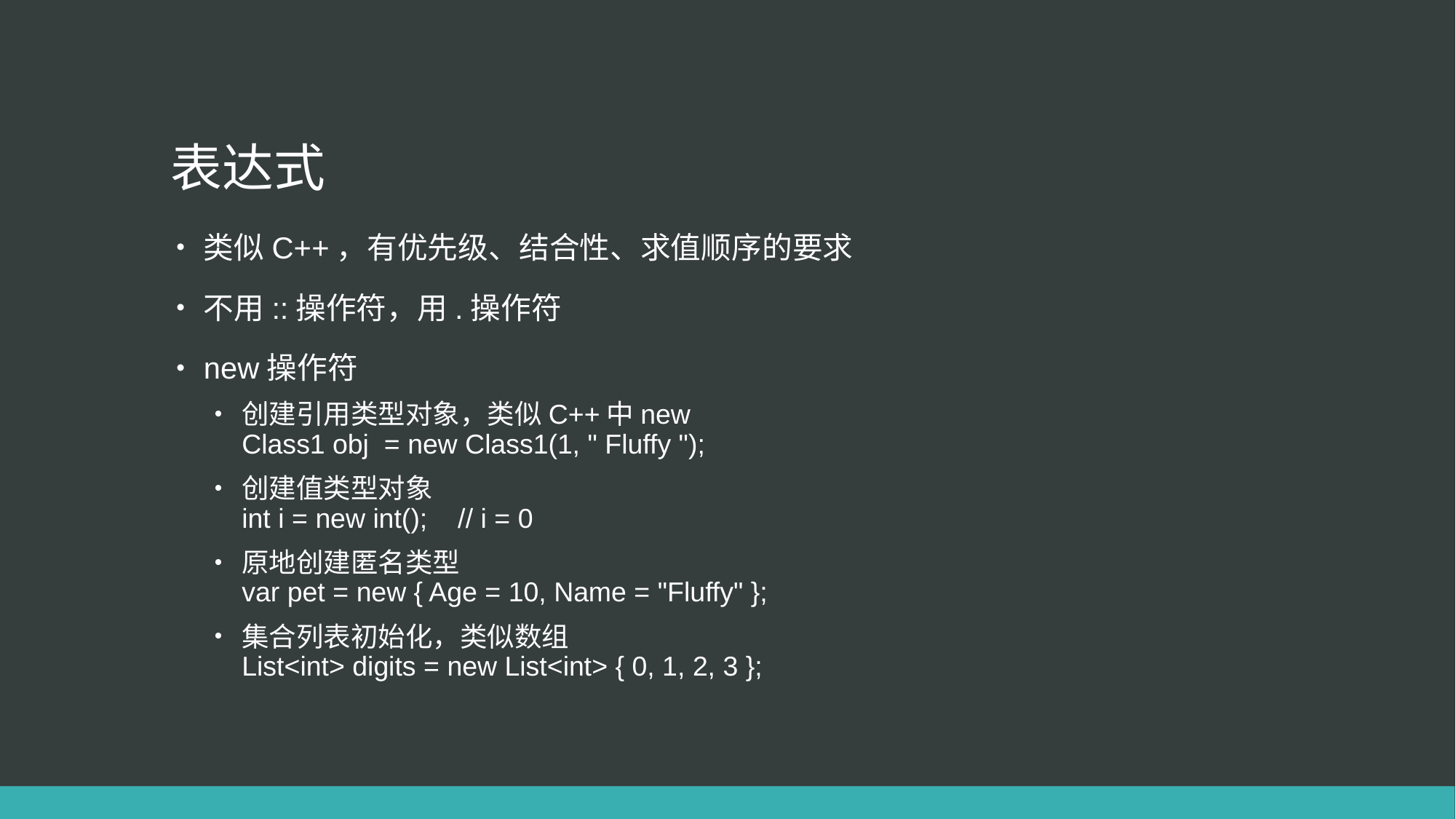

# 表达式
类似C++，有优先级、结合性、求值顺序的要求
不用::操作符，用.操作符
new操作符
创建引用类型对象，类似C++中new
Class1 obj  = new Class1(1, " Fluffy ");
创建值类型对象
int i = new int();    // i = 0
原地创建匿名类型
var pet = new { Age = 10, Name = "Fluffy" };
集合列表初始化，类似数组
List<int> digits = new List<int> { 0, 1, 2, 3 };